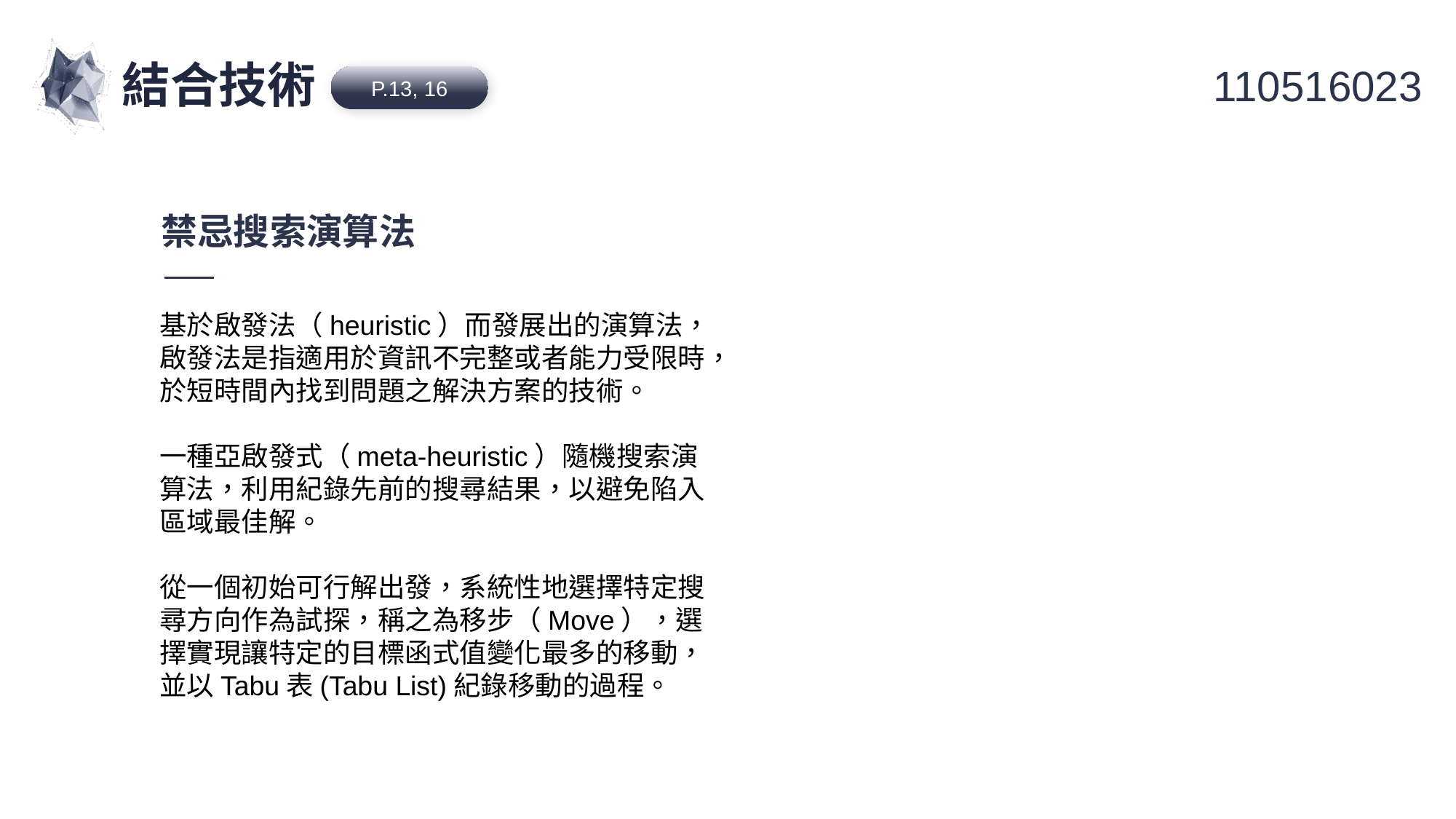

結合技術
P.13, 16
禁忌搜索演算法
基於啟發法（heuristic）而發展出的演算法，啟發法是指適用於資訊不完整或者能力受限時，於短時間內找到問題之解決方案的技術。

一種亞啟發式（meta-heuristic）隨機搜索演算法，利用紀錄先前的搜尋結果，以避免陷入區域最佳解。

從一個初始可行解出發，系統性地選擇特定搜尋方向作為試探，稱之為移步（Move），選擇實現讓特定的目標函式值變化最多的移動，並以Tabu表(Tabu List)紀錄移動的過程。